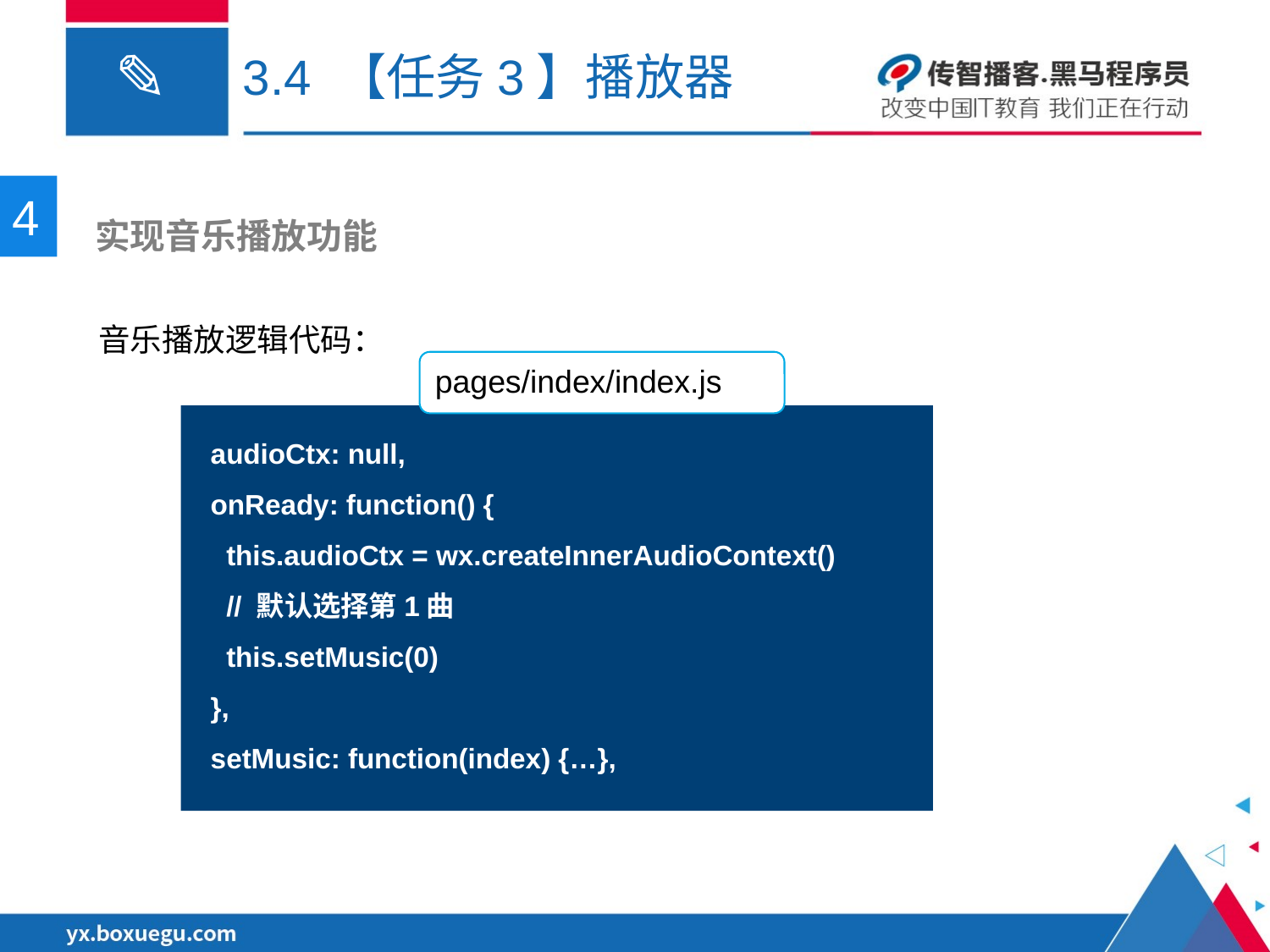

# 3.4 【任务3】播放器

4
  实现音乐播放功能
音乐播放逻辑代码：
pages/index/index.js

audioCtx: null,
onReady: function() {
  this.audioCtx = wx.createInnerAudioContext()
  // 默认选择第1曲
  this.setMusic(0)
},
setMusic: function(index) {…},